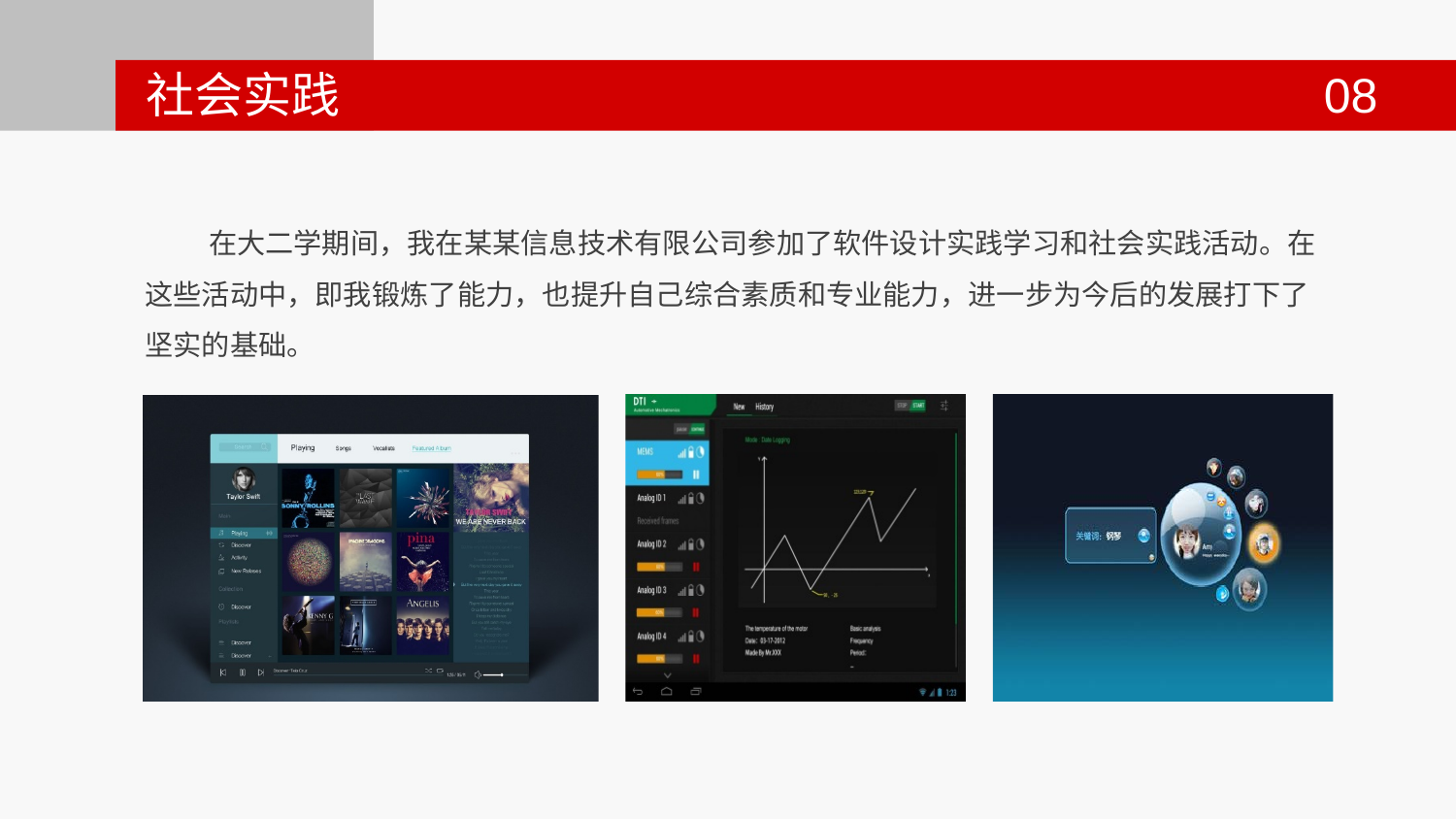

社会实践
08
         在大二学期间，我在某某信息技术有限公司参加了软件设计实践学习和社会实践活动。在这些活动中，即我锻炼了能力，也提升自己综合素质和专业能力，进一步为今后的发展打下了坚实的基础。